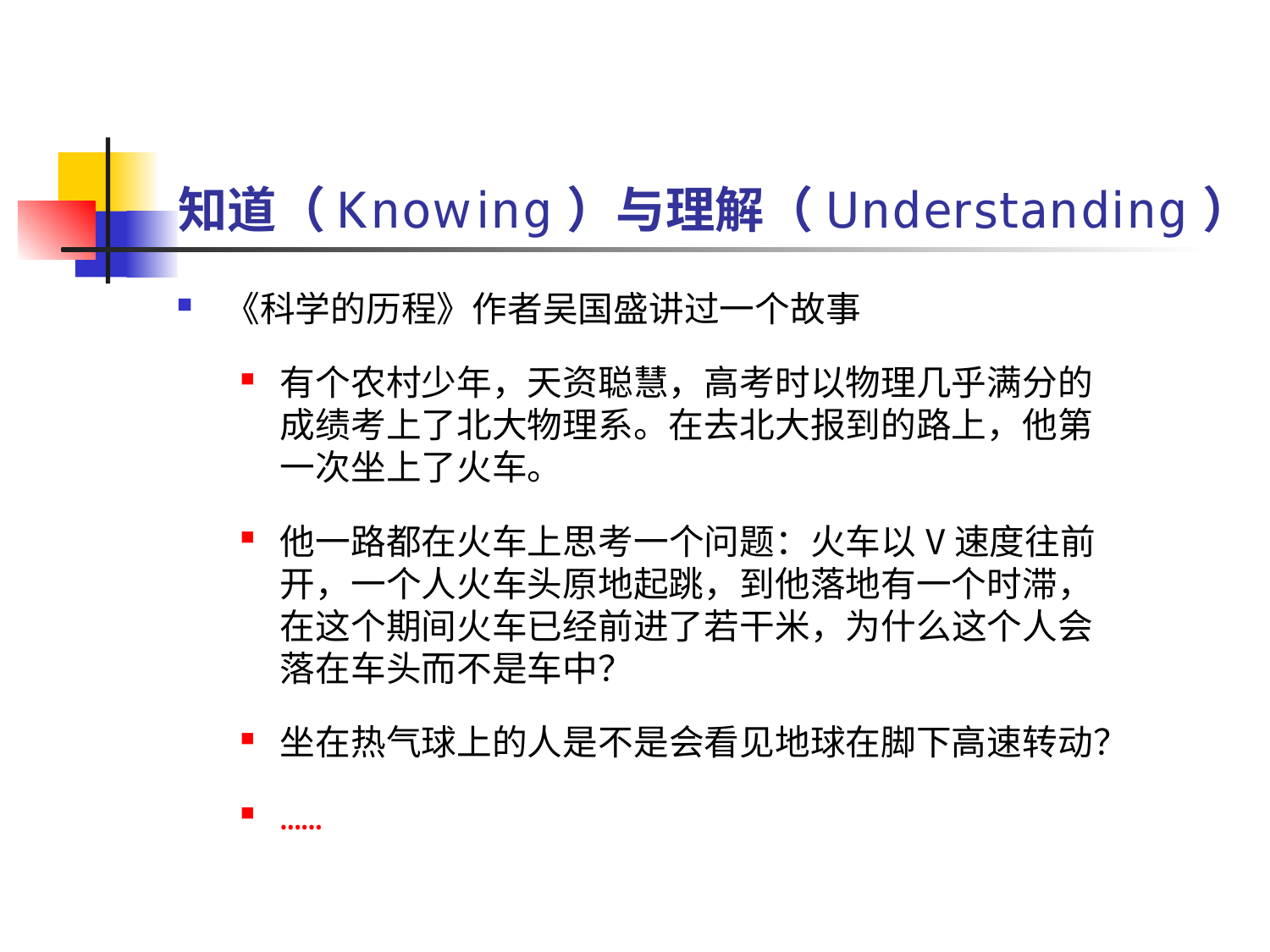

# 知道（Knowing）与理解（Understanding）
《科学的历程》作者吴国盛讲过一个故事
有个农村少年，天资聪慧，高考时以物理几乎满分的成绩考上了北大物理系。在去北大报到的路上，他第一次坐上了火车。
他一路都在火车上思考一个问题：火车以V速度往前开，一个人火车头原地起跳，到他落地有一个时滞，在这个期间火车已经前进了若干米，为什么这个人会落在车头而不是车中？
坐在热气球上的人是不是会看见地球在脚下高速转动？
……